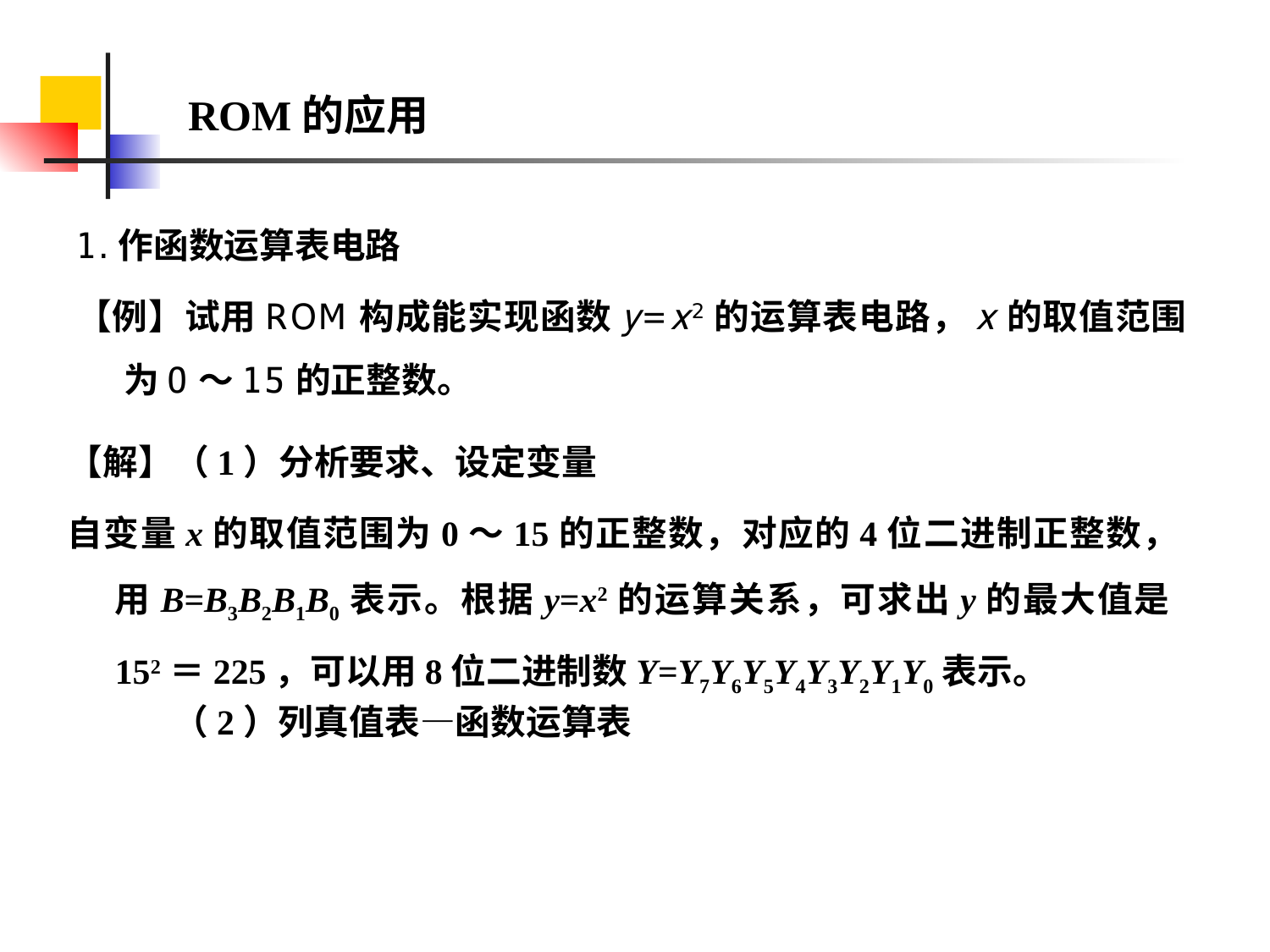

ROM的应用
1.作函数运算表电路
【例】试用ROM构成能实现函数y=x2的运算表电路，x的取值范围为0～15的正整数。
【解】（1）分析要求、设定变量
自变量x的取值范围为0～15的正整数，对应的4位二进制正整数，用B=B3B2B1B0表示。根据y=x2的运算关系，可求出y的最大值是152＝225，可以用8位二进制数Y=Y7Y6Y5Y4Y3Y2Y1Y0表示。
（2）列真值表—函数运算表